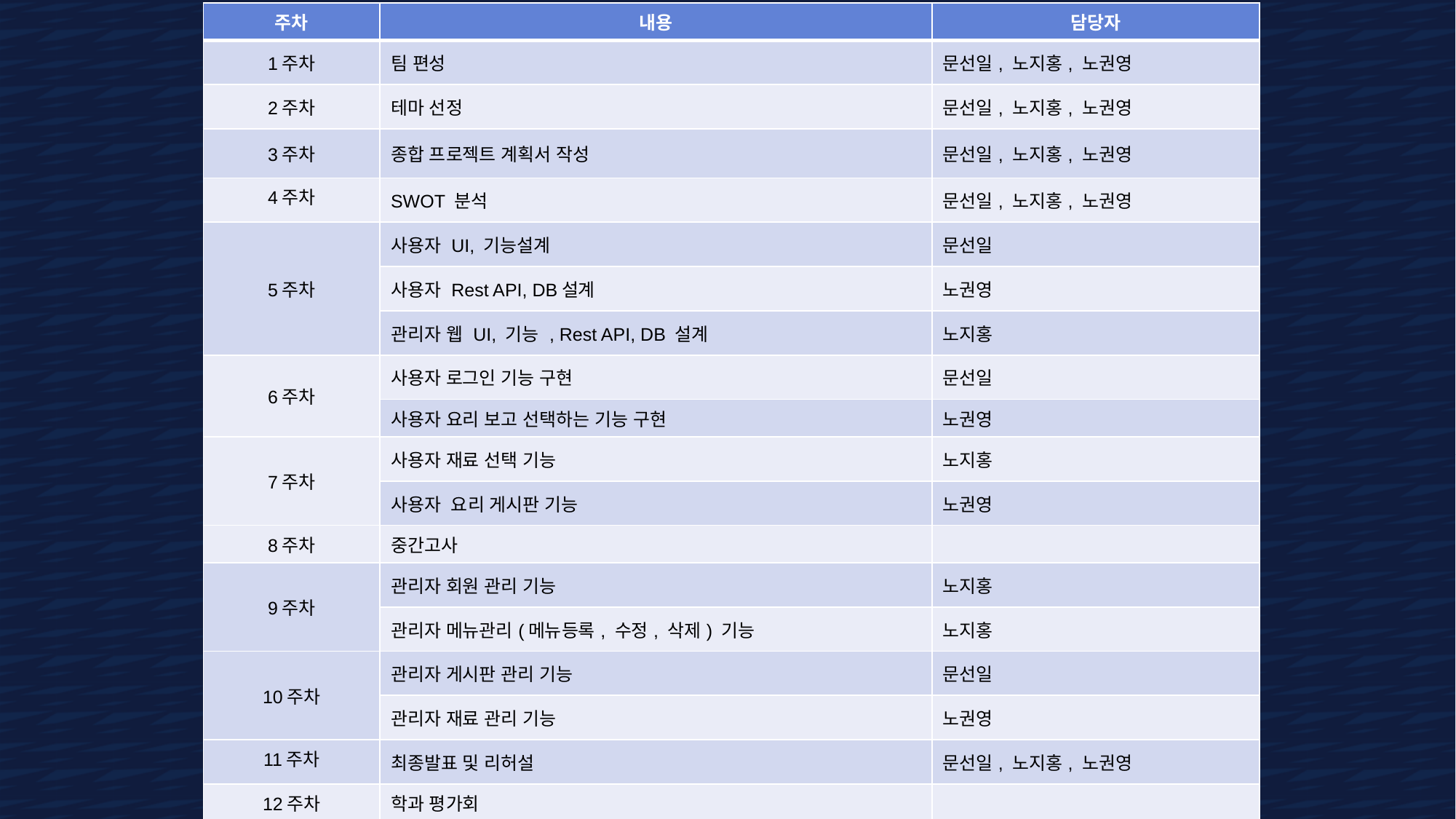

| 주차 | 내용 | 담당자 |
| --- | --- | --- |
| 1주차 | 팀 편성 | 문선일, 노지홍, 노권영 |
| 2주차 | 테마 선정 | 문선일, 노지홍, 노권영 |
| 3주차 | 종합 프로젝트 계획서 작성 | 문선일, 노지홍, 노권영 |
| 4주차 | SWOT 분석 | 문선일, 노지홍, 노권영 |
| 5주차 | 사용자 UI, 기능설계 | 문선일 |
|  | 사용자 Rest API, DB설계 | 노권영 |
|  | 관리자 웹 UI, 기능 , Rest API, DB 설계 | 노지홍 |
| 6주차 | 사용자 로그인 기능 구현 | 문선일 |
|  | 사용자 요리 보고 선택하는 기능 구현 | 노권영 |
| 7주차 | 사용자 재료 선택 기능 | 노지홍 |
|  | 사용자 요리 게시판 기능 | 노권영 |
| 8주차 | 중간고사 |  |
| 9주차 | 관리자 회원 관리 기능 | 노지홍 |
|  | 관리자 메뉴관리(메뉴등록, 수정, 삭제) 기능 | 노지홍 |
| 10주차 | 관리자 게시판 관리 기능 | 문선일 |
|  | 관리자 재료 관리 기능 | 노권영 |
| 11주차 | 최종발표 및 리허설 | 문선일, 노지홍, 노권영 |
| 12주차 | 학과 평가회 |  |